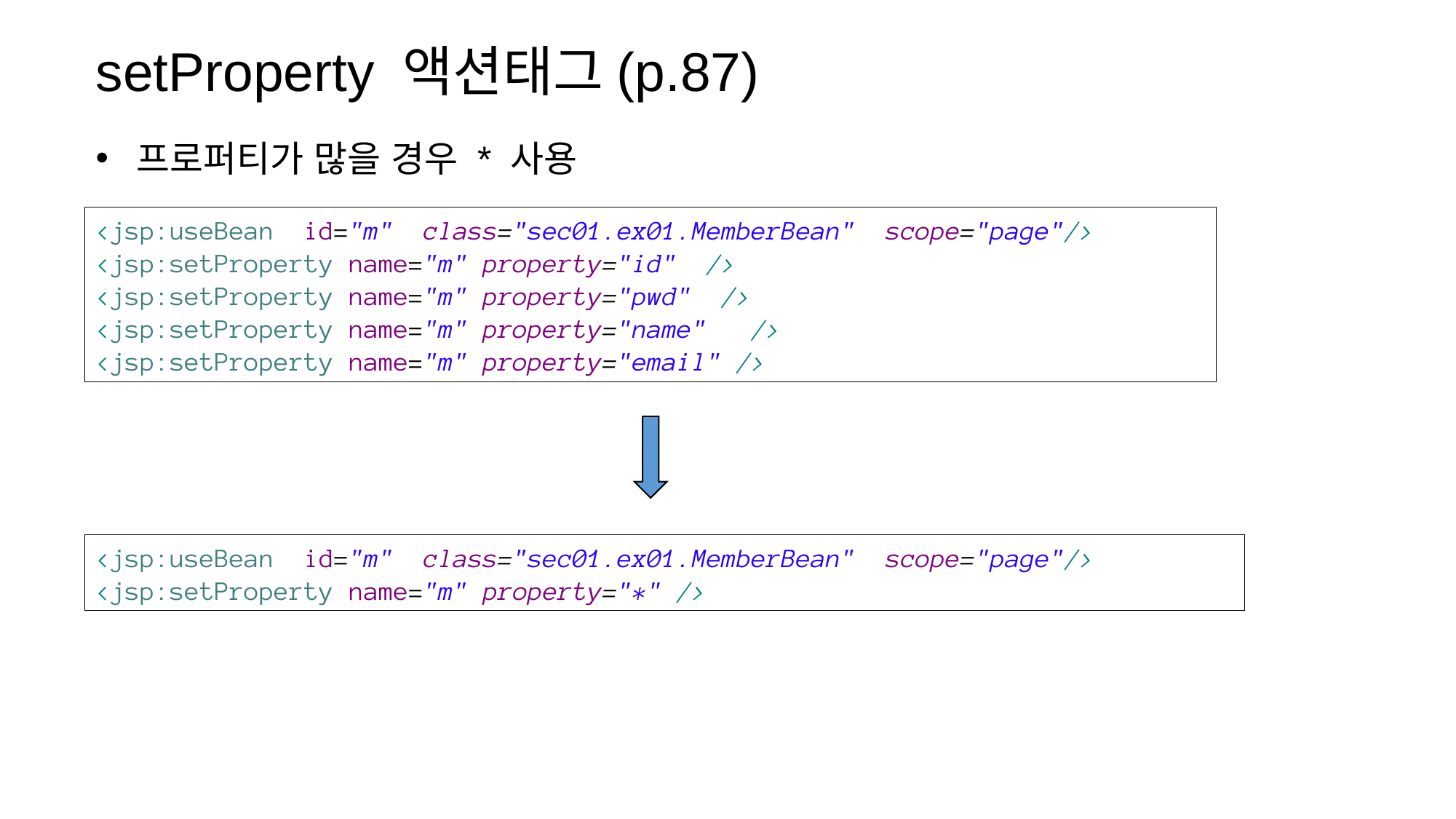

setProperty 액션태그(p.87)
프로퍼티가 많을 경우 * 사용
<jsp:useBean  id="m"  class="sec01.ex01.MemberBean"  scope="page"/>
<jsp:setProperty name="m" property="id"  />
<jsp:setProperty name="m" property="pwd"  />
<jsp:setProperty name="m" property="name"   />
<jsp:setProperty name="m" property="email" />

<jsp:useBean  id="m"  class="sec01.ex01.MemberBean"  scope="page"/>
<jsp:setProperty name="m" property="*" />